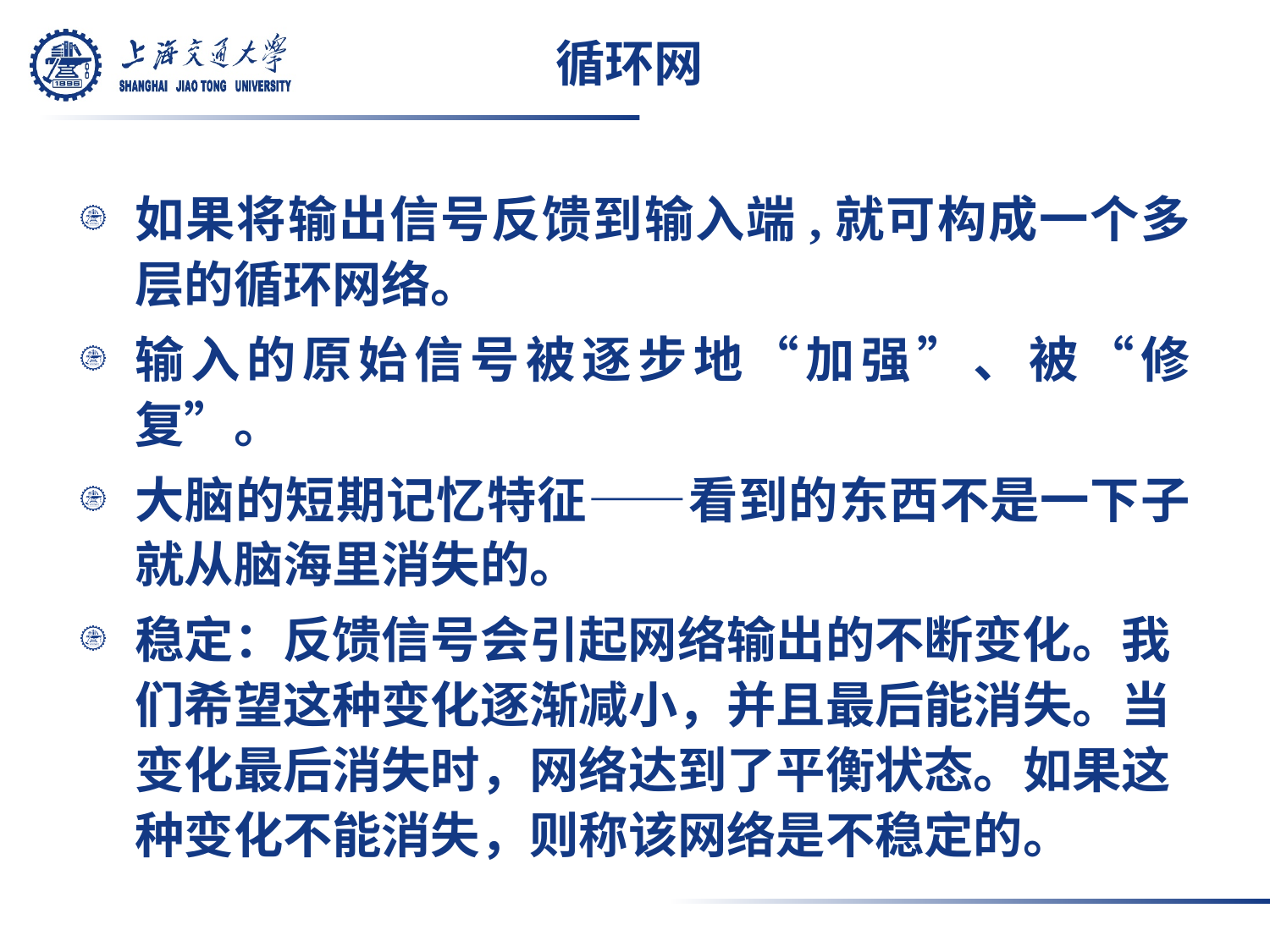

# 循环网
如果将输出信号反馈到输入端,就可构成一个多层的循环网络。
输入的原始信号被逐步地“加强”、被“修复”。
大脑的短期记忆特征——看到的东西不是一下子就从脑海里消失的。
稳定：反馈信号会引起网络输出的不断变化。我们希望这种变化逐渐减小，并且最后能消失。当变化最后消失时，网络达到了平衡状态。如果这种变化不能消失，则称该网络是不稳定的。